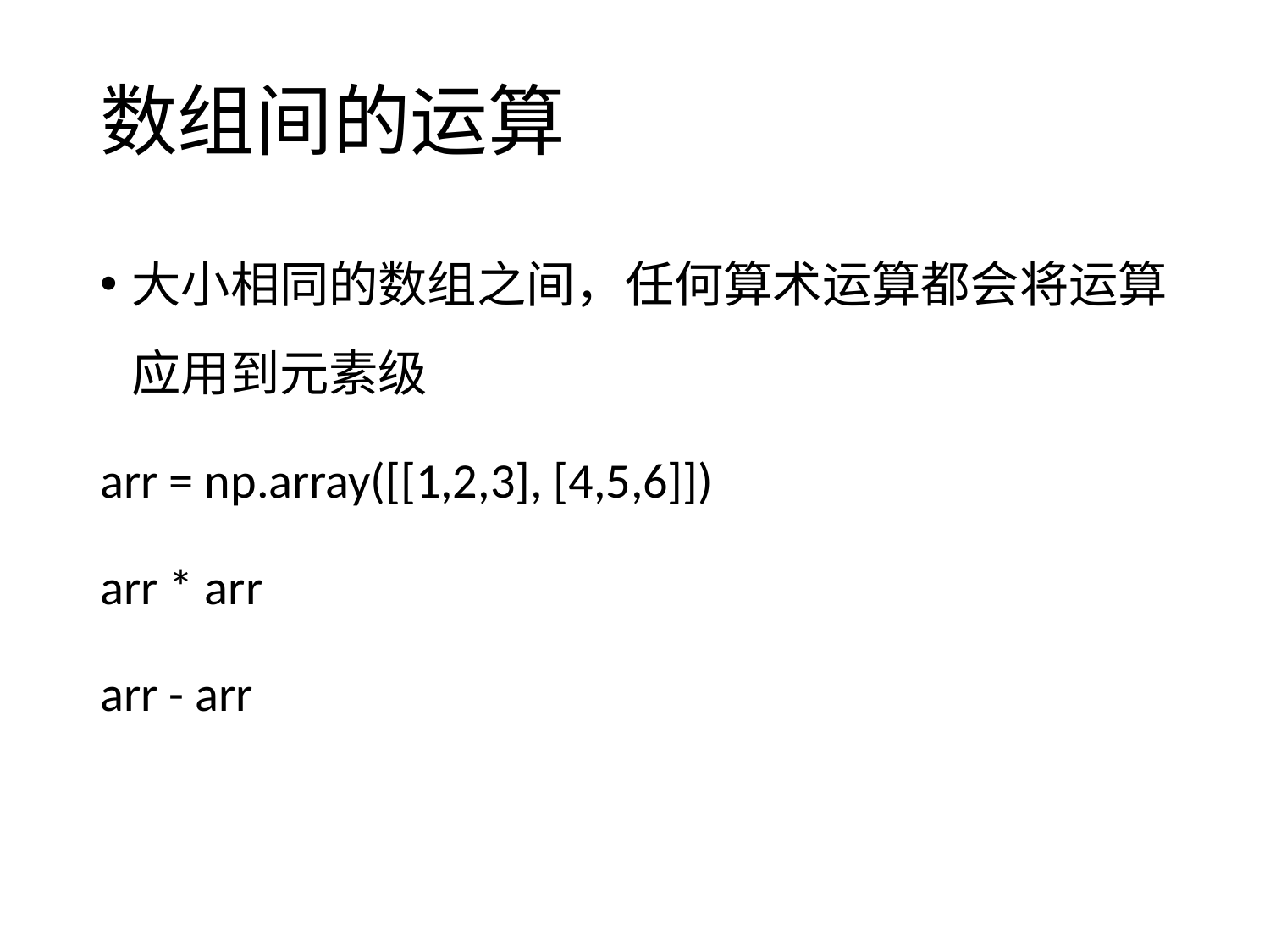

# 数组间的运算
大小相同的数组之间，任何算术运算都会将运算应用到元素级
arr = np.array([[1,2,3], [4,5,6]])
arr * arr
arr - arr